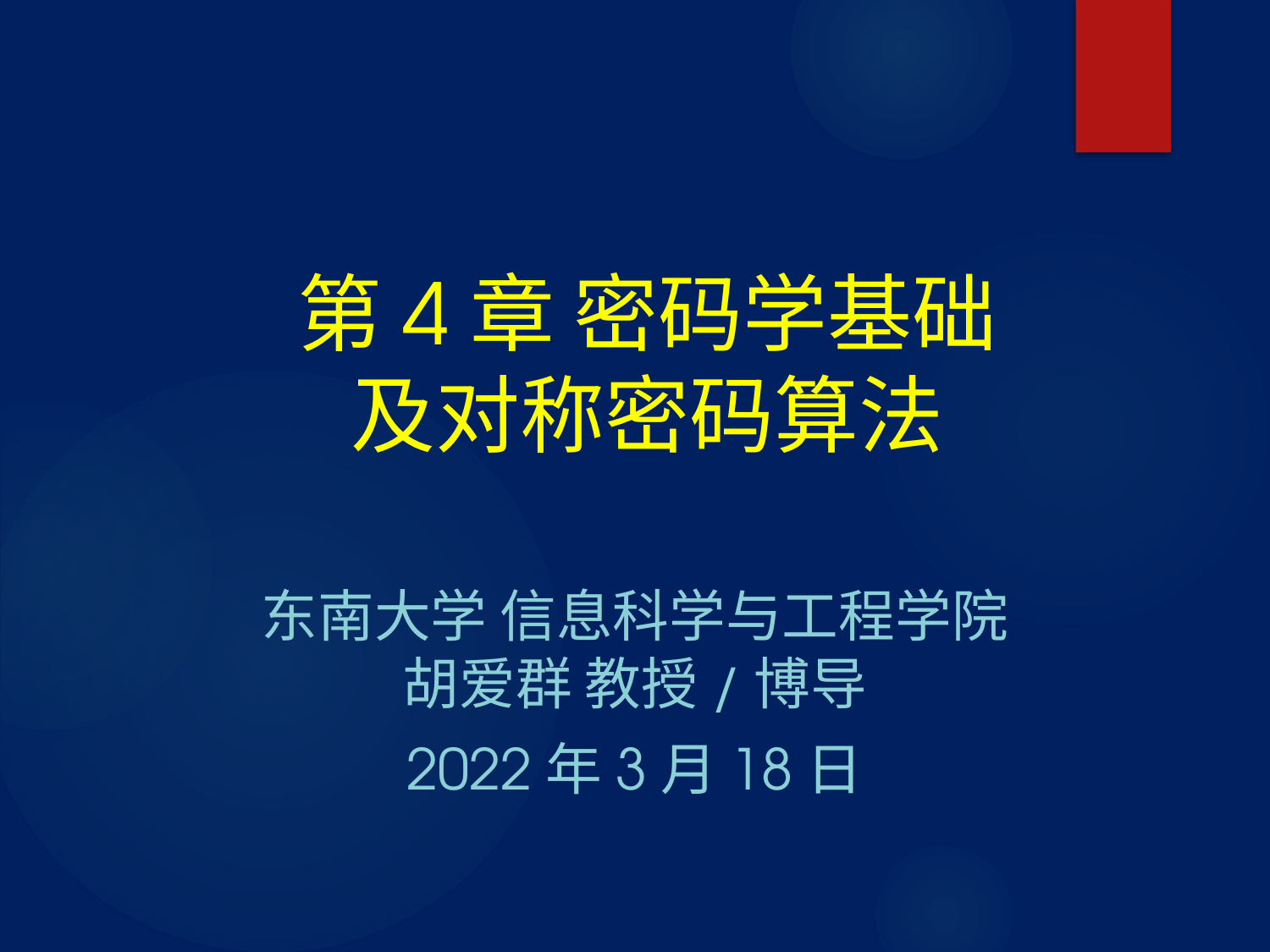

# 第4章 密码学基础 及对称密码算法
东南大学 信息科学与工程学院
胡爱群 教授/博导
2022年3月18日